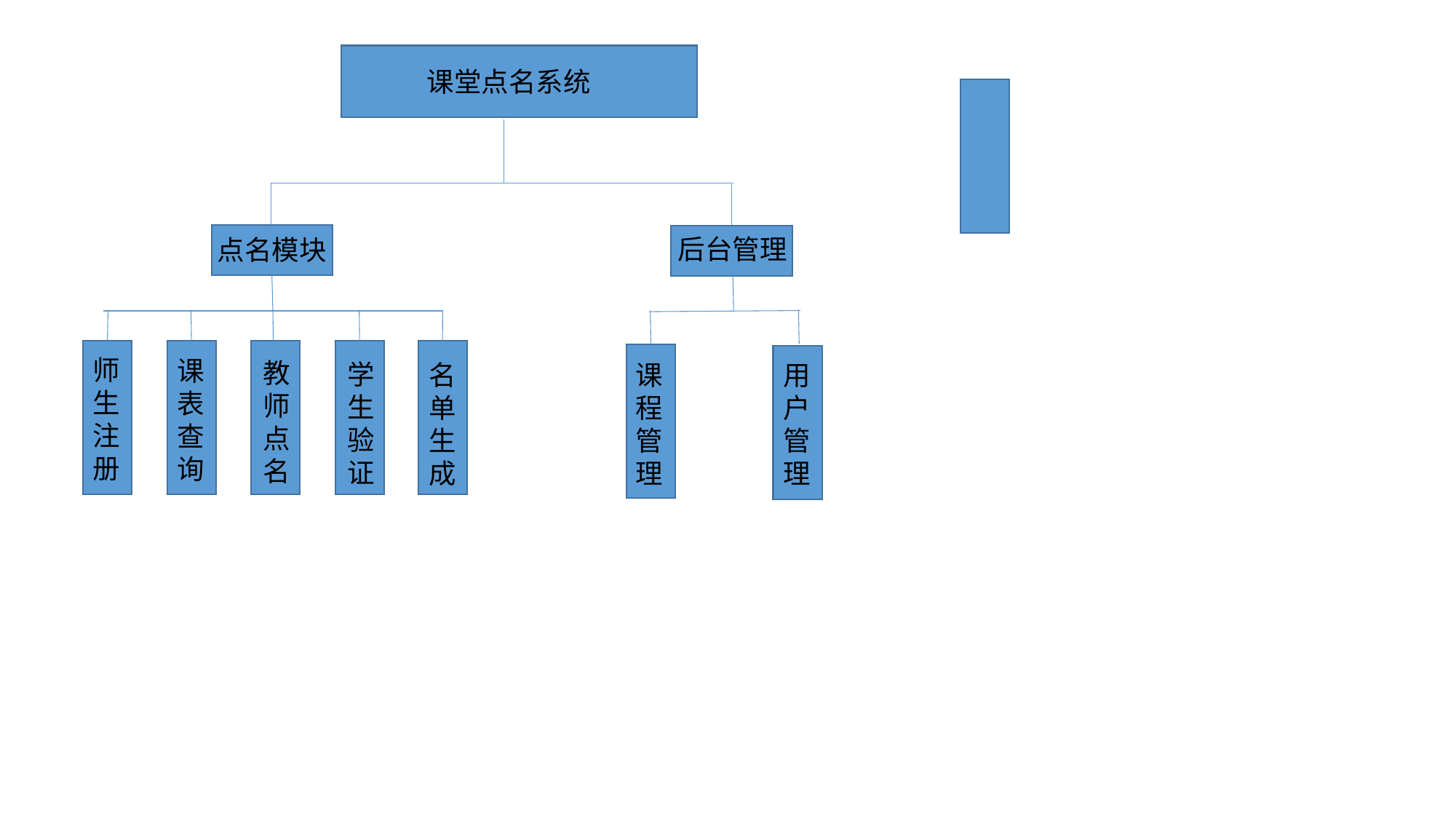

课堂点名系统

后台管理
点名模块

师
生
注
册
课
表
查
询
教
师
点
名
学
生
验
证
名单生成
课
程
管
理
用
户
管
理